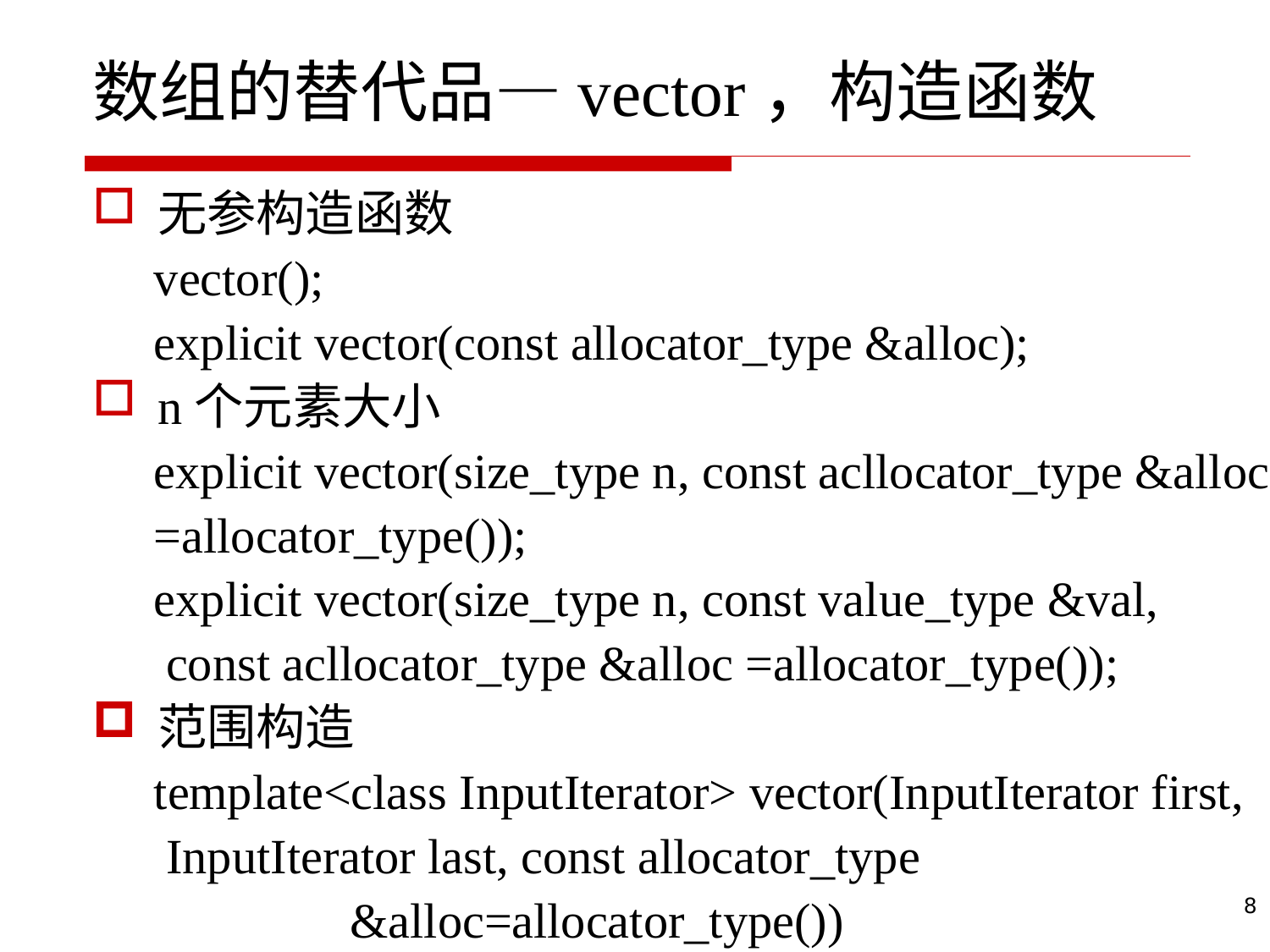

# 数组的替代品—vector，构造函数
无参构造函数
     vector();
     explicit vector(const allocator_type &alloc);
n个元素大小
     explicit vector(size_type n, const acllocator_type &alloc
     =allocator_type());
     explicit vector(size_type n, const value_type &val,
      const acllocator_type &alloc =allocator_type());
范围构造
     template<class InputIterator> vector(InputIterator first,
      InputIterator last, const allocator_type
                     &alloc=allocator_type())

8